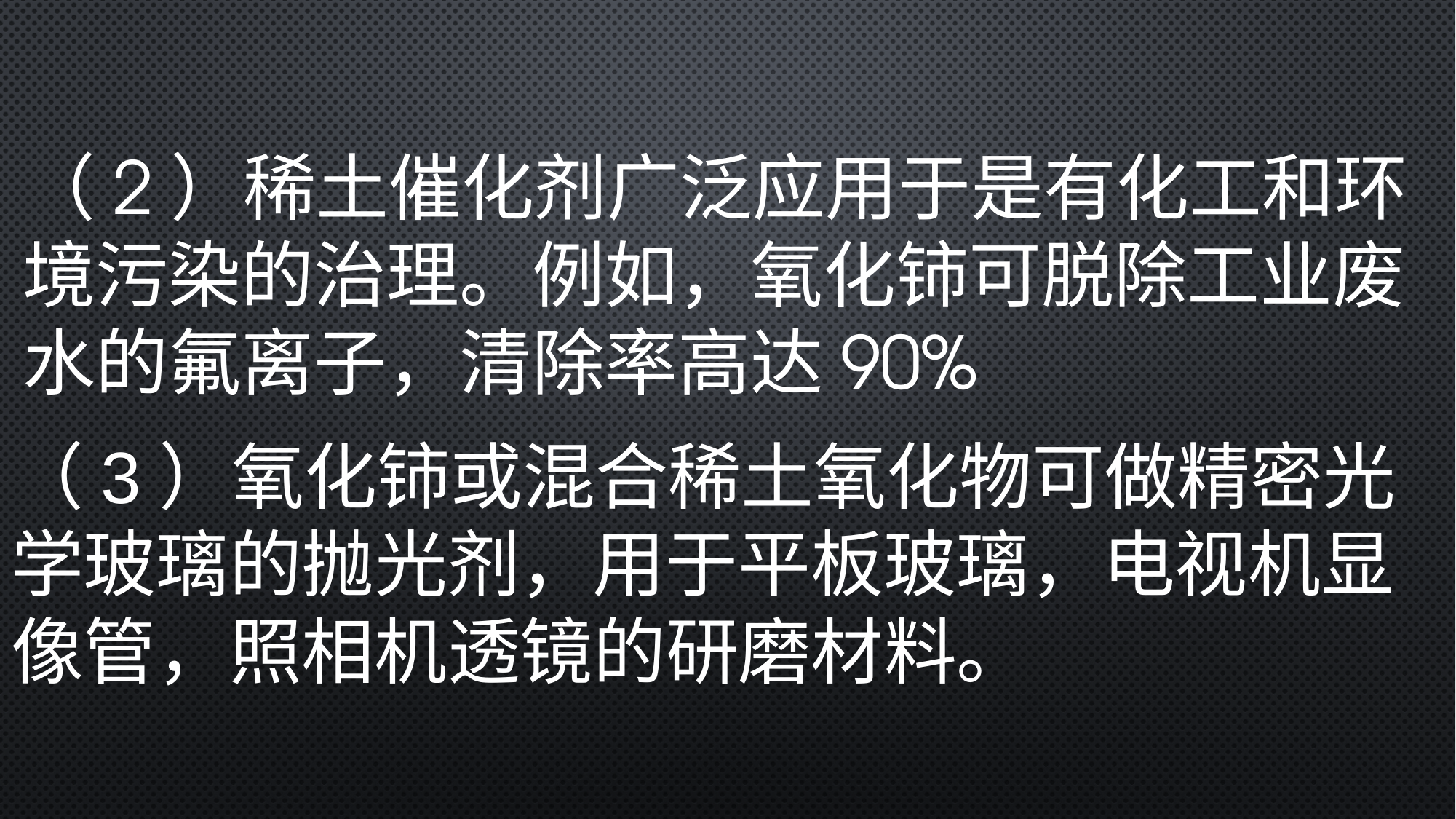

# （2）稀土催化剂广泛应用于是有化工和环境污染的治理。例如，氧化铈可脱除工业废水的氟离子，清除率高达90%
（3）氧化铈或混合稀土氧化物可做精密光学玻璃的抛光剂，用于平板玻璃，电视机显像管，照相机透镜的研磨材料。